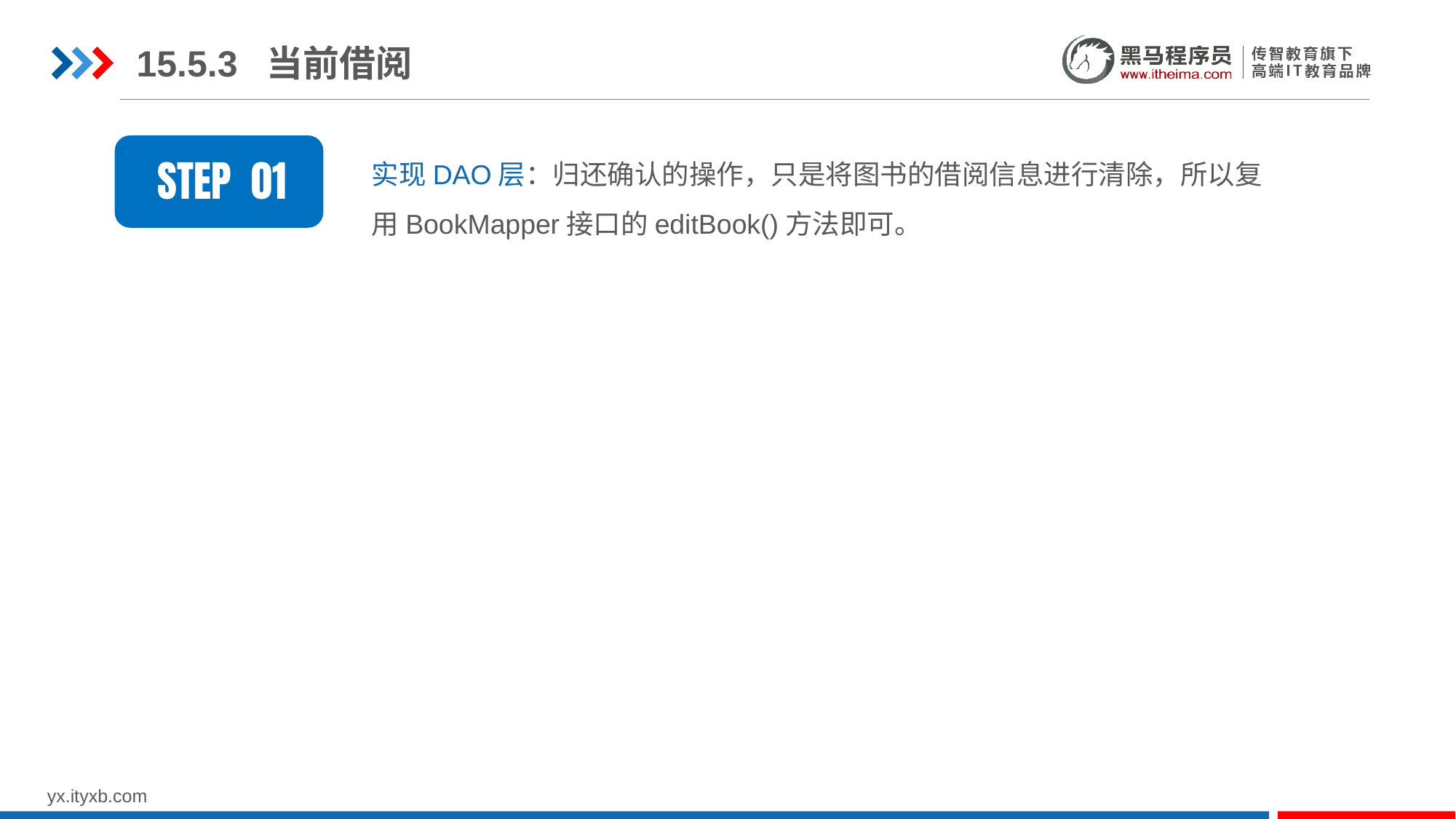

15.5.3  当前借阅

实现DAO层：归还确认的操作，只是将图书的借阅信息进行清除，所以复用BookMapper接口的editBook()方法即可。
STEP  01